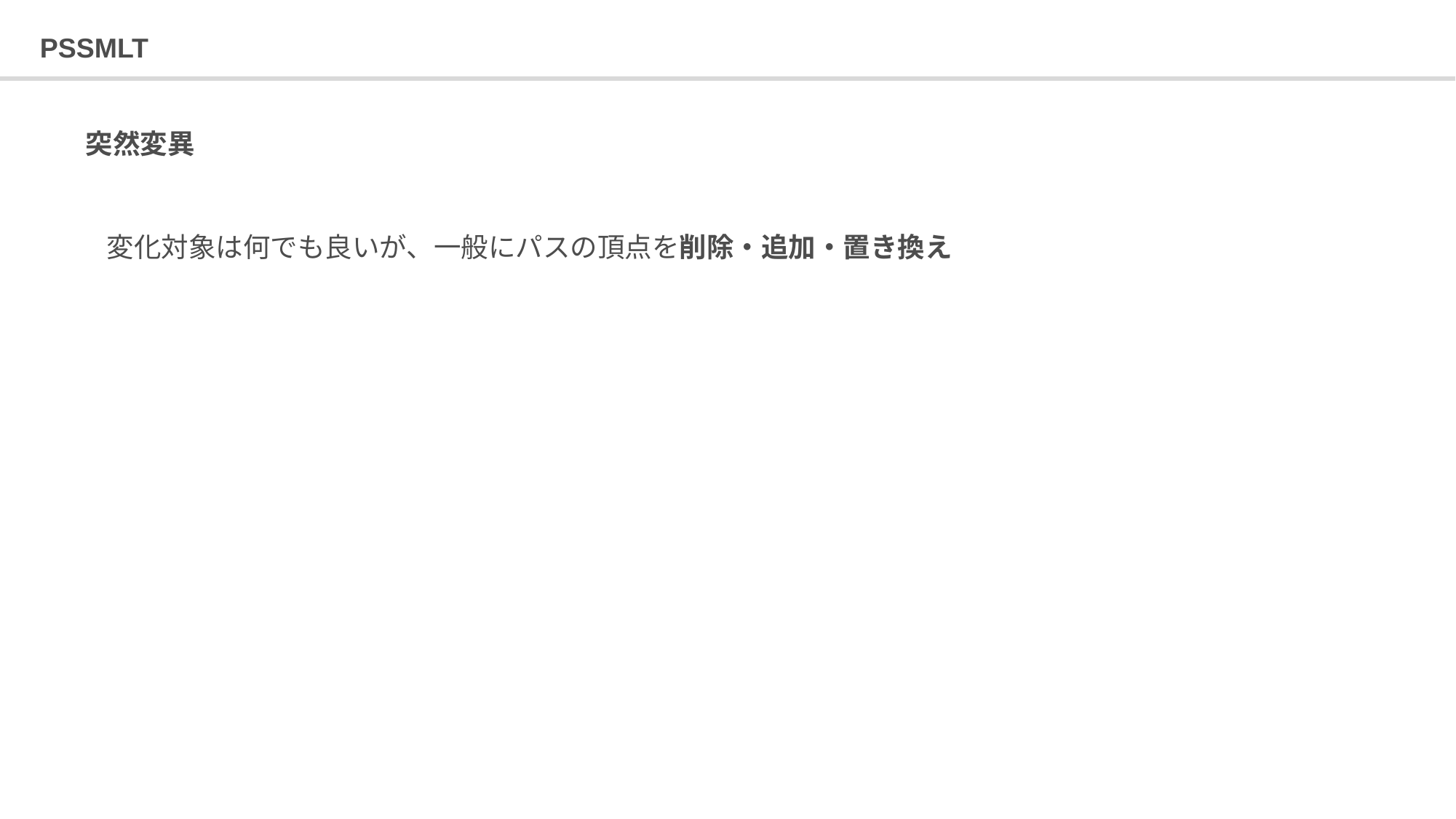

# PSSMLT
突然変異
変化対象は何でも良いが、一般にパスの頂点を削除・追加・置き換え